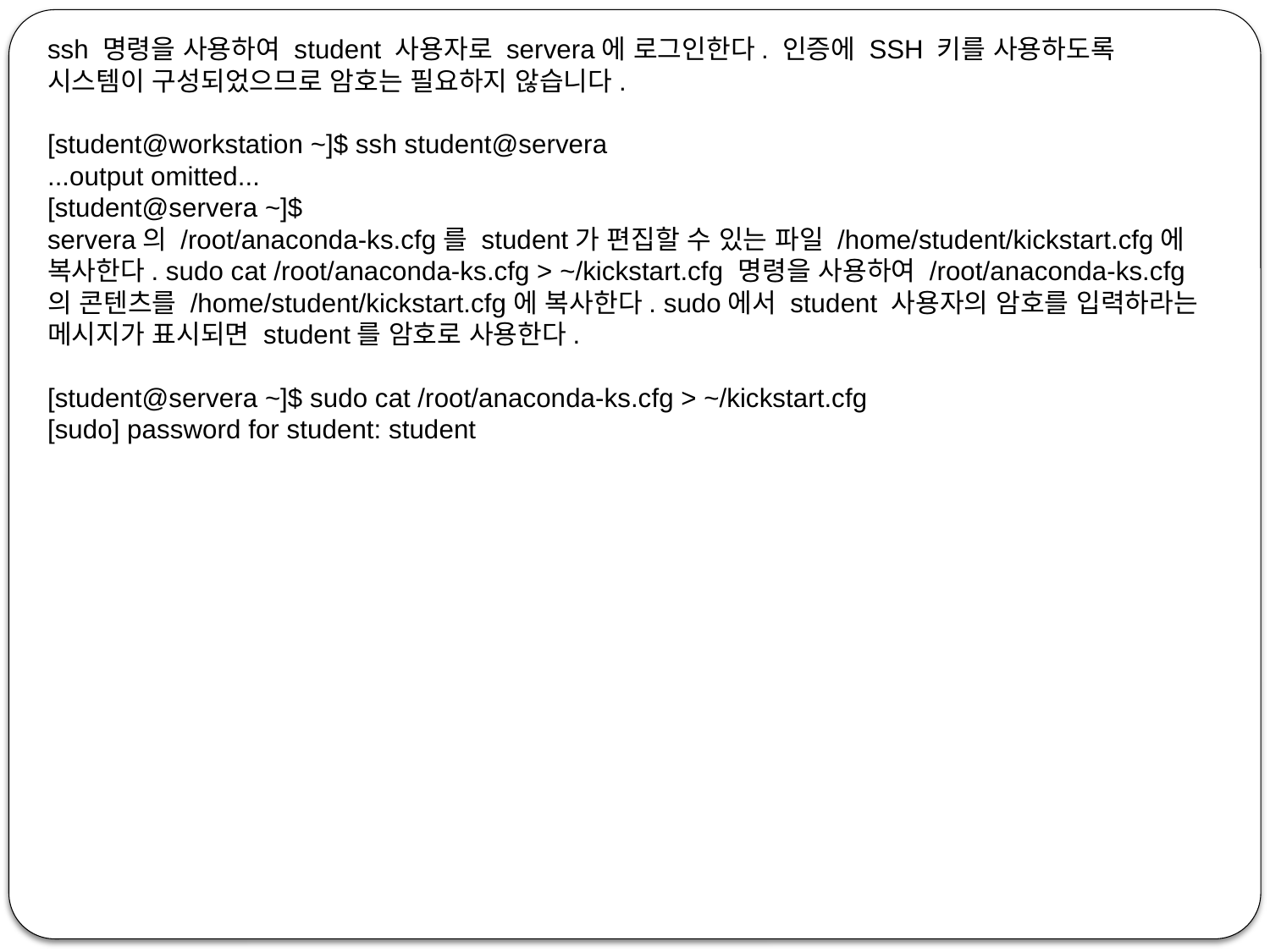

ssh 명령을 사용하여 student 사용자로 servera에 로그인한다. 인증에 SSH 키를 사용하도록 시스템이 구성되었으므로 암호는 필요하지 않습니다.

[student@workstation ~]$ ssh student@servera
...output omitted...
[student@servera ~]$
servera의 /root/anaconda-ks.cfg를 student가 편집할 수 있는 파일 /home/student/kickstart.cfg에 복사한다. sudo cat /root/anaconda-ks.cfg > ~/kickstart.cfg 명령을 사용하여 /root/anaconda-ks.cfg의 콘텐츠를 /home/student/kickstart.cfg에 복사한다. sudo에서 student 사용자의 암호를 입력하라는 메시지가 표시되면 student를 암호로 사용한다.

[student@servera ~]$ sudo cat /root/anaconda-ks.cfg > ~/kickstart.cfg
[sudo] password for student: student